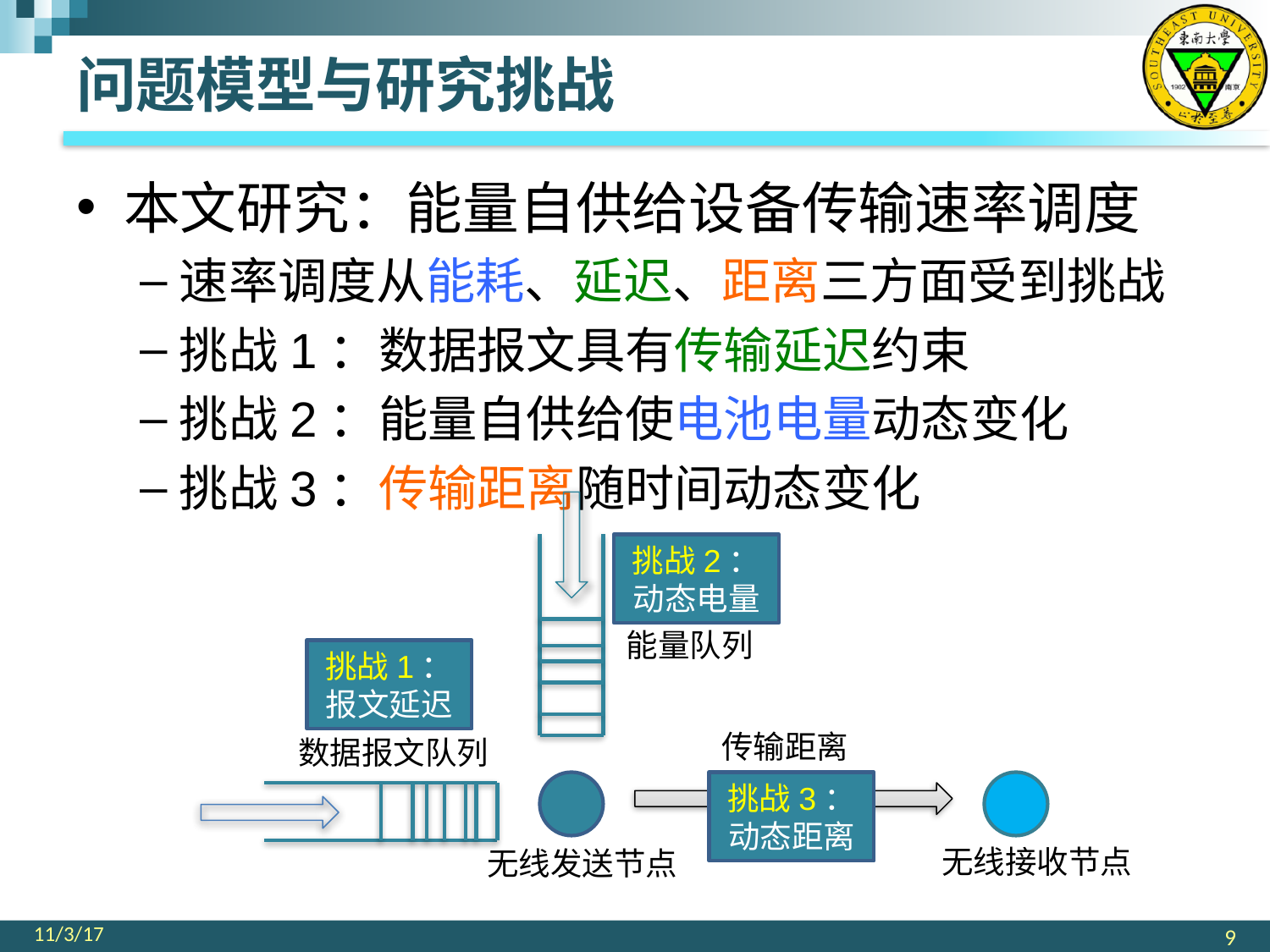

# 问题模型与研究挑战
本文研究：能量自供给设备传输速率调度
速率调度从能耗、延迟、距离三方面受到挑战
挑战1：数据报文具有传输延迟约束
挑战2：能量自供给使电池电量动态变化
挑战3：传输距离随时间动态变化

能量队列
挑战2：
动态电量
挑战1：
报文延迟
传输距离
数据报文队列

无线接收节点
无线发送节点
挑战3：
动态距离
11/3/17
9